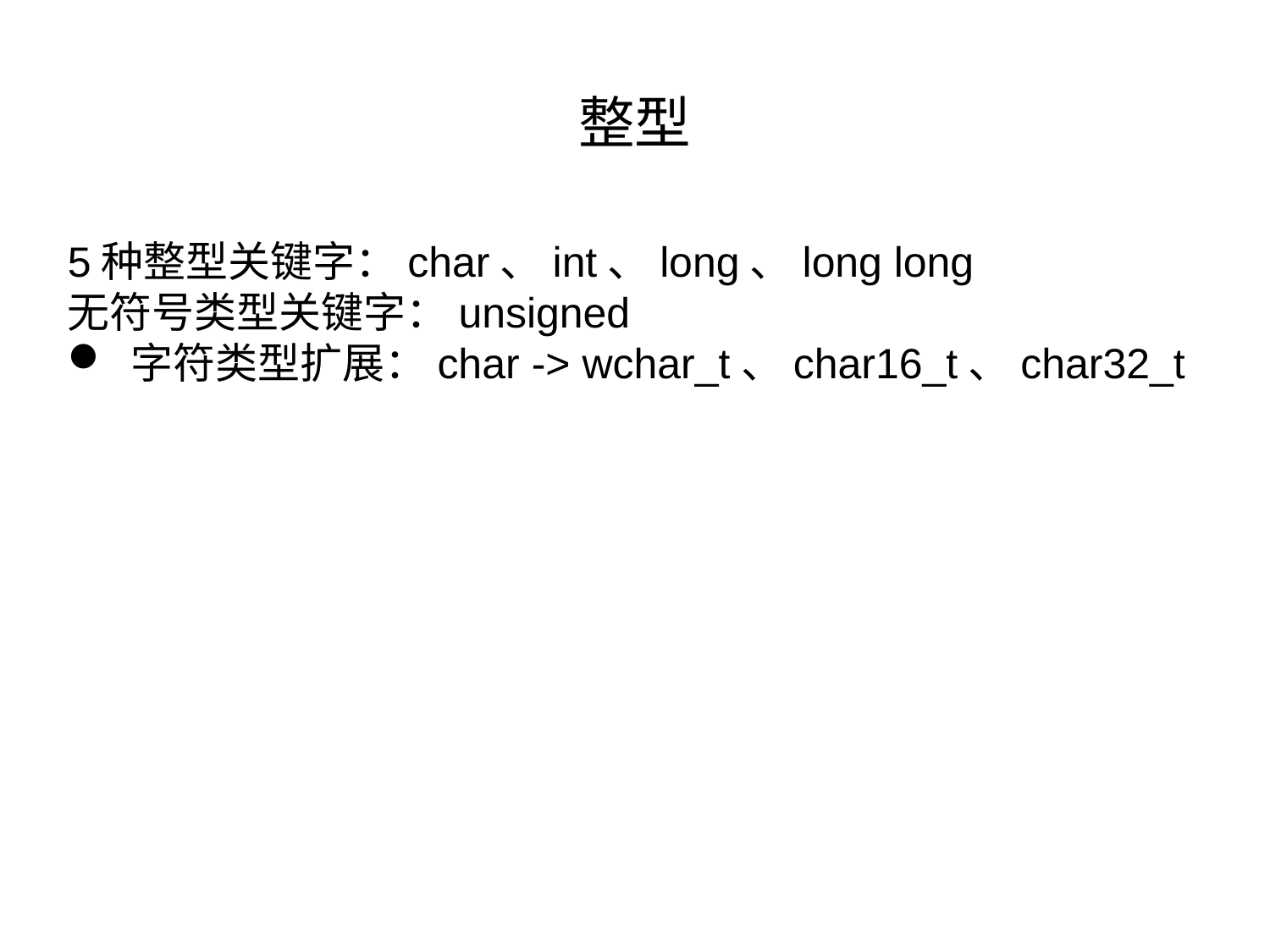

整型
5种整型关键字：char、int、long、long long
无符号类型关键字：unsigned
字符类型扩展：char -> wchar_t、char16_t、char32_t